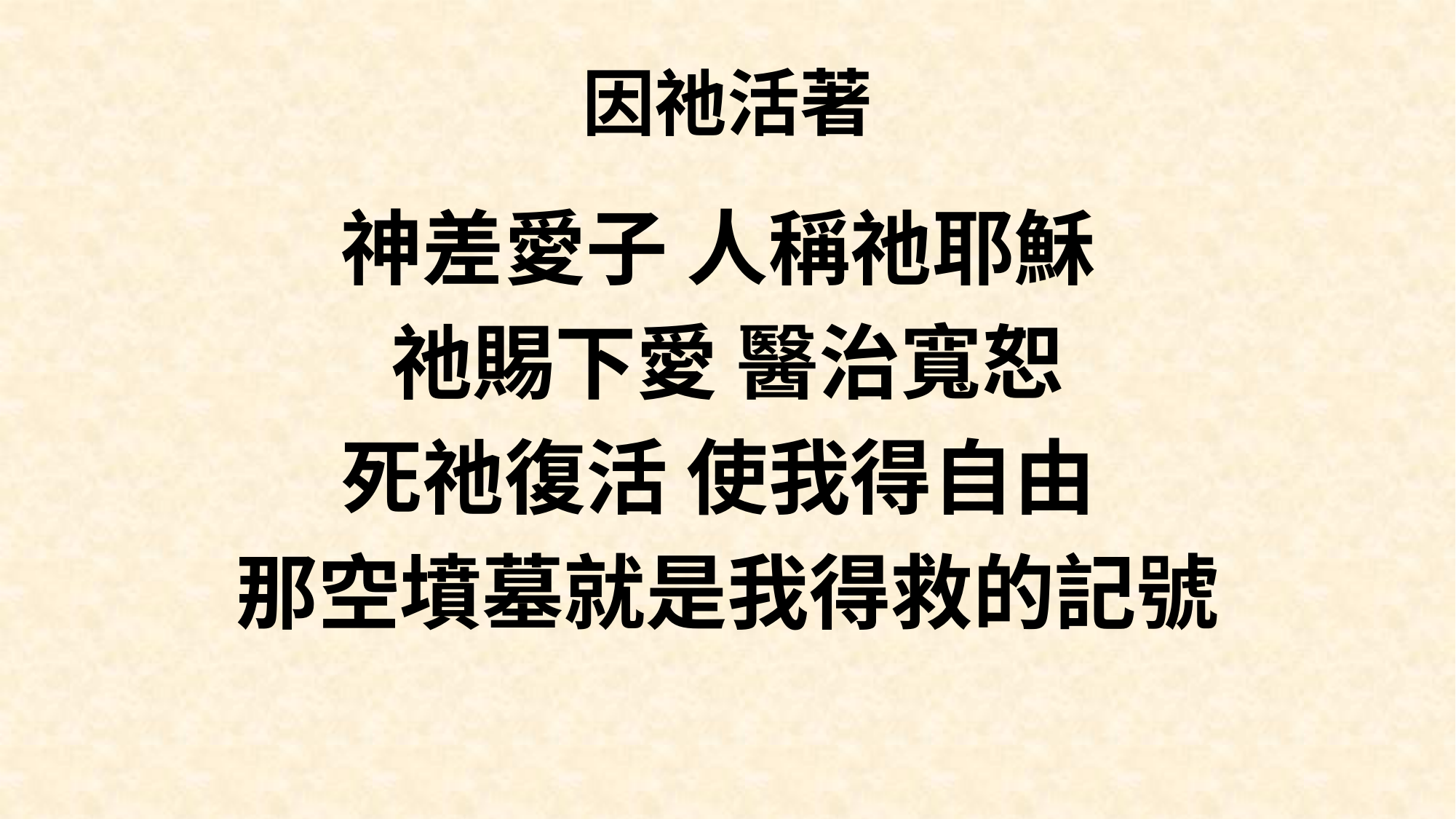

# 因祂活著
神差愛子 人稱祂耶穌
祂賜下愛 醫治寬恕
死祂復活 使我得自由
那空墳墓就是我得救的記號